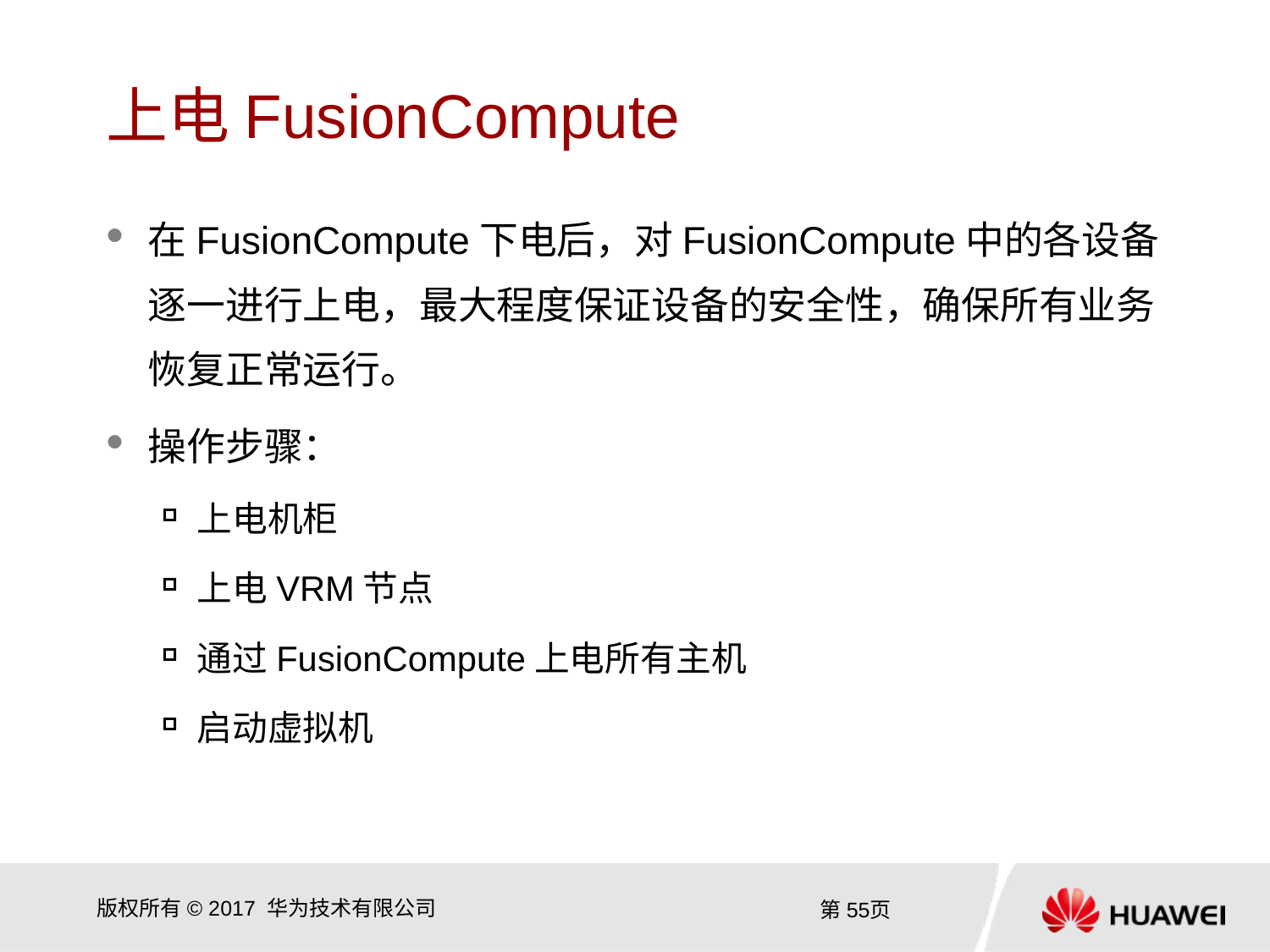

# 上电FusionCompute
在FusionCompute下电后，对FusionCompute中的各设备逐一进行上电，最大程度保证设备的安全性，确保所有业务恢复正常运行。
操作步骤：
上电机柜
上电VRM节点
通过FusionCompute上电所有主机
启动虚拟机